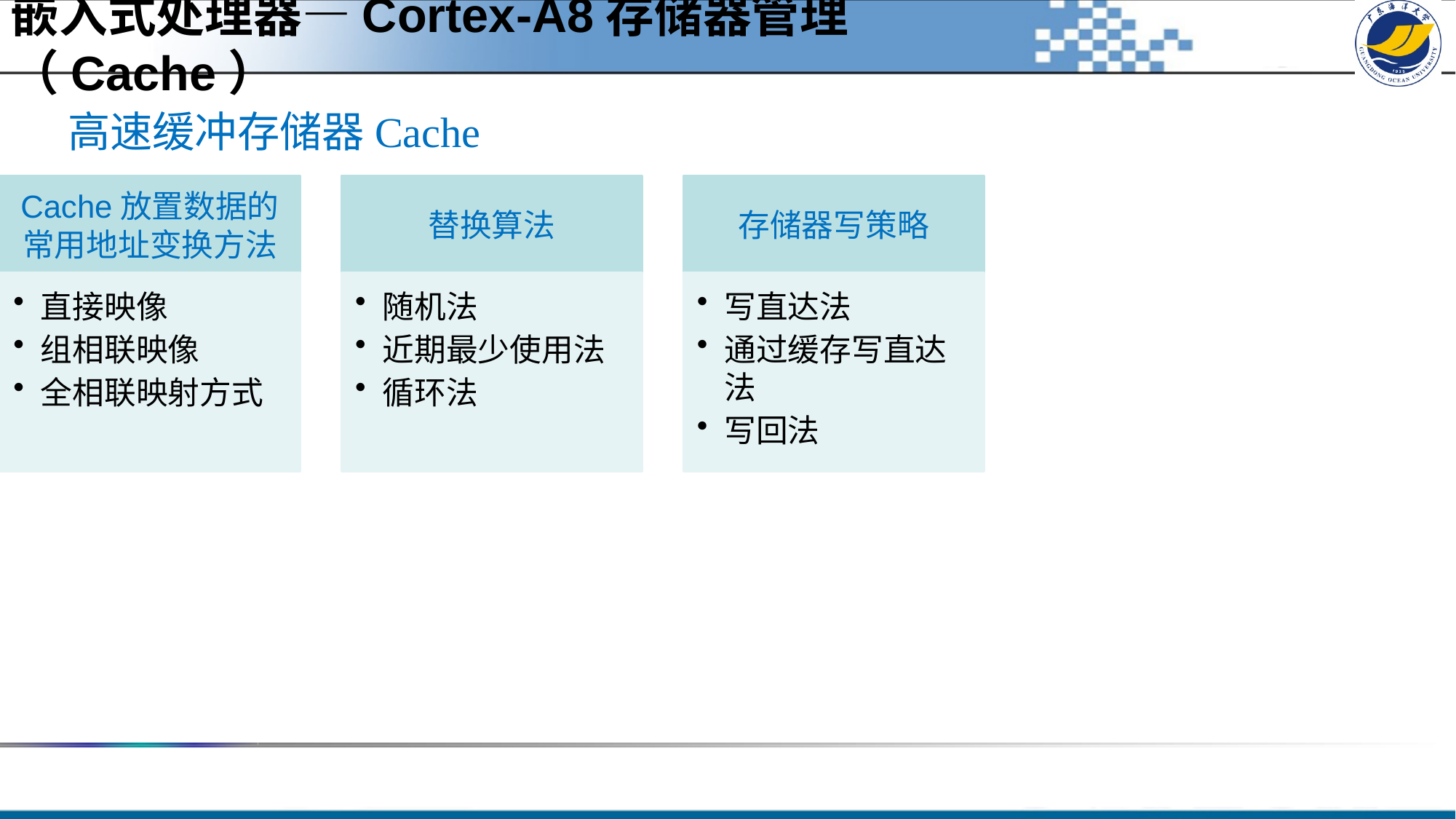

嵌入式处理器—Cortex-A8存储器管理（Cache）
Cache放置数据的常用地址变换方法
直接映像
组相联映像
全相联映射方式
替换算法
随机法
近期最少使用法
循环法
存储器写策略
写直达法
通过缓存写直达法
写回法
高速缓冲存储器Cache
121